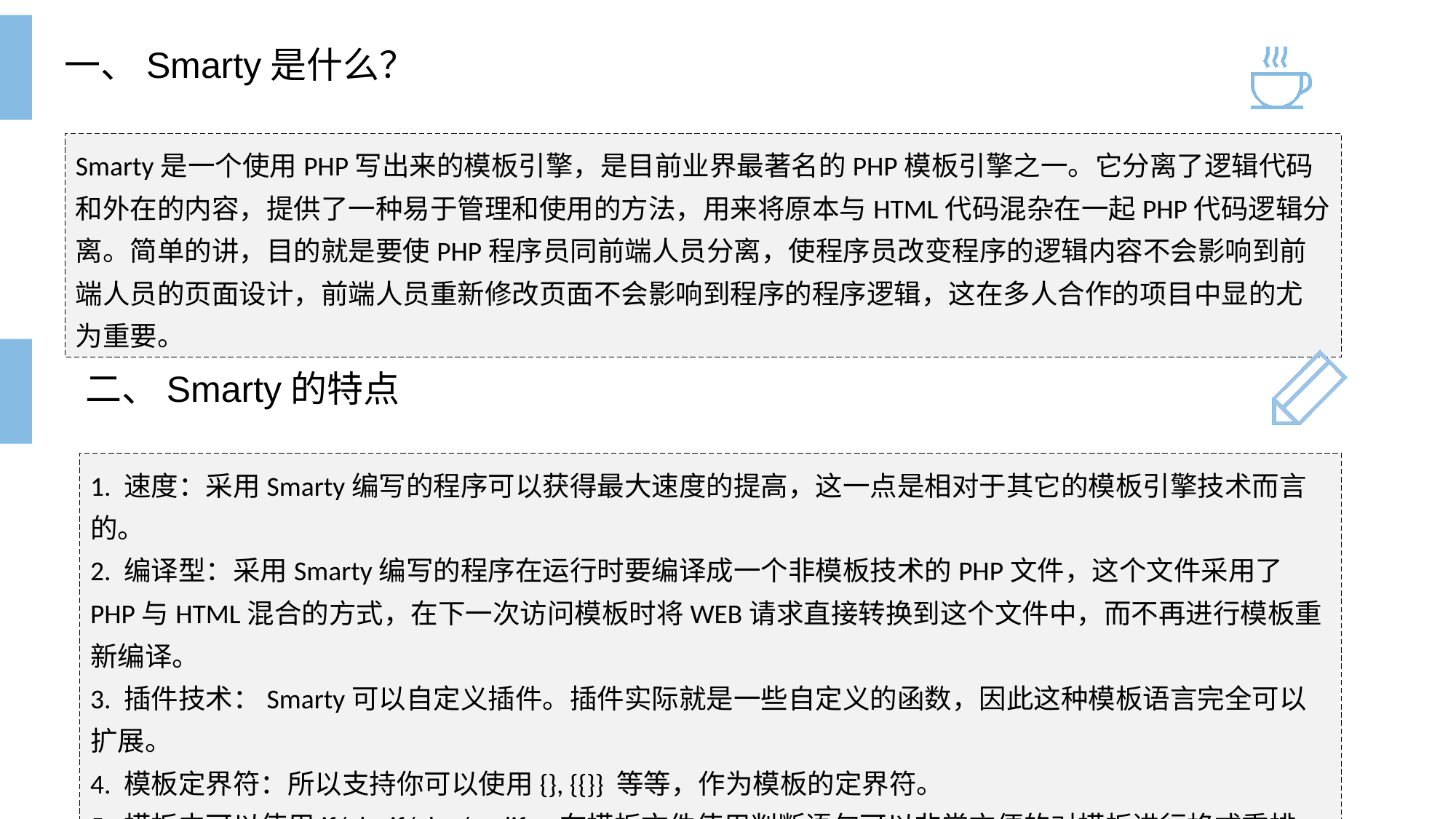

一、Smarty是什么？

Smarty是一个使用PHP写出来的模板引擎，是目前业界最著名的PHP模板引擎之一。它分离了逻辑代码和外在的内容，提供了一种易于管理和使用的方法，用来将原本与HTML代码混杂在一起PHP代码逻辑分离。简单的讲，目的就是要使PHP程序员同前端人员分离，使程序员改变程序的逻辑内容不会影响到前端人员的页面设计，前端人员重新修改页面不会影响到程序的程序逻辑，这在多人合作的项目中显的尤为重要。

二、Smarty的特点
1. 速度：采用Smarty编写的程序可以获得最大速度的提高，这一点是相对于其它的模板引擎技术而言的。
2. 编译型：采用Smarty编写的程序在运行时要编译成一个非模板技术的PHP文件，这个文件采用了PHP与HTML混合的方式，在下一次访问模板时将WEB请求直接转换到这个文件中，而不再进行模板重新编译。
3. 插件技术：Smarty可以自定义插件。插件实际就是一些自定义的函数，因此这种模板语言完全可以扩展。
4. 模板定界符：所以支持你可以使用{}, {{}} 等等，作为模板的定界符。
5. 模板中可以使用if/elseif/else/endif。在模板文件使用判断语句可以非常方便的对模板进行格式重排。